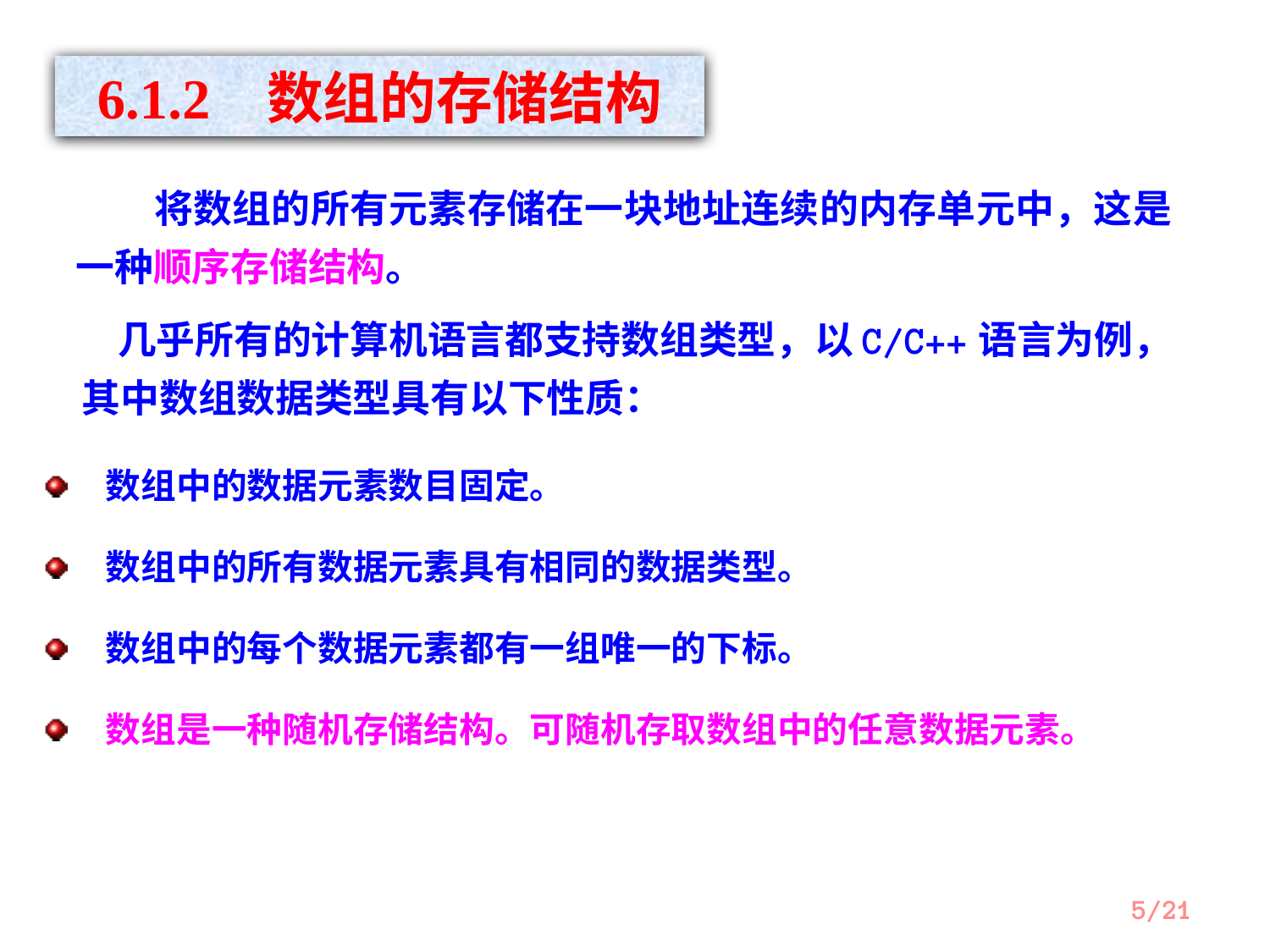

6.1.2   数组的存储结构
　　将数组的所有元素存储在一块地址连续的内存单元中，这是一种顺序存储结构。
   几乎所有的计算机语言都支持数组类型，以C/C++语言为例，其中数组数据类型具有以下性质：
数组中的数据元素数目固定。
数组中的所有数据元素具有相同的数据类型。
数组中的每个数据元素都有一组唯一的下标。
数组是一种随机存储结构。可随机存取数组中的任意数据元素。
5/21